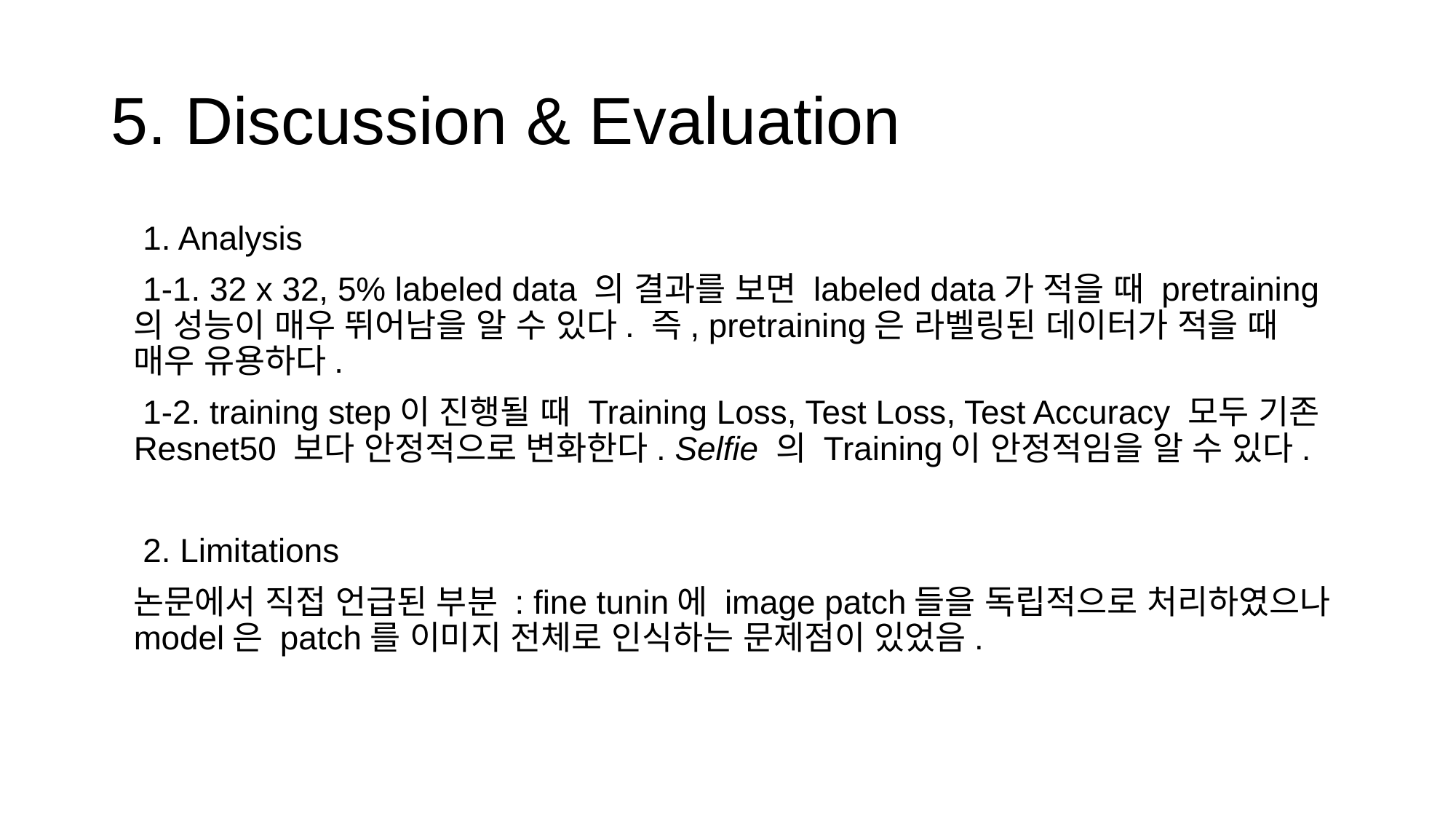

# 5. Discussion & Evaluation
 1. Analysis
 1-1. 32 x 32, 5% labeled data 의 결과를 보면 labeled data가 적을 때 pretraining의 성능이 매우 뛰어남을 알 수 있다. 즉, pretraining은 라벨링된 데이터가 적을 때 매우 유용하다.
 1-2. training step이 진행될 때 Training Loss, Test Loss, Test Accuracy 모두 기존 Resnet50 보다 안정적으로 변화한다. Selfie 의 Training이 안정적임을 알 수 있다.

 2. Limitations
논문에서 직접 언급된 부분 : fine tunin에 image patch들을 독립적으로 처리하였으나 model은 patch를 이미지 전체로 인식하는 문제점이 있었음.